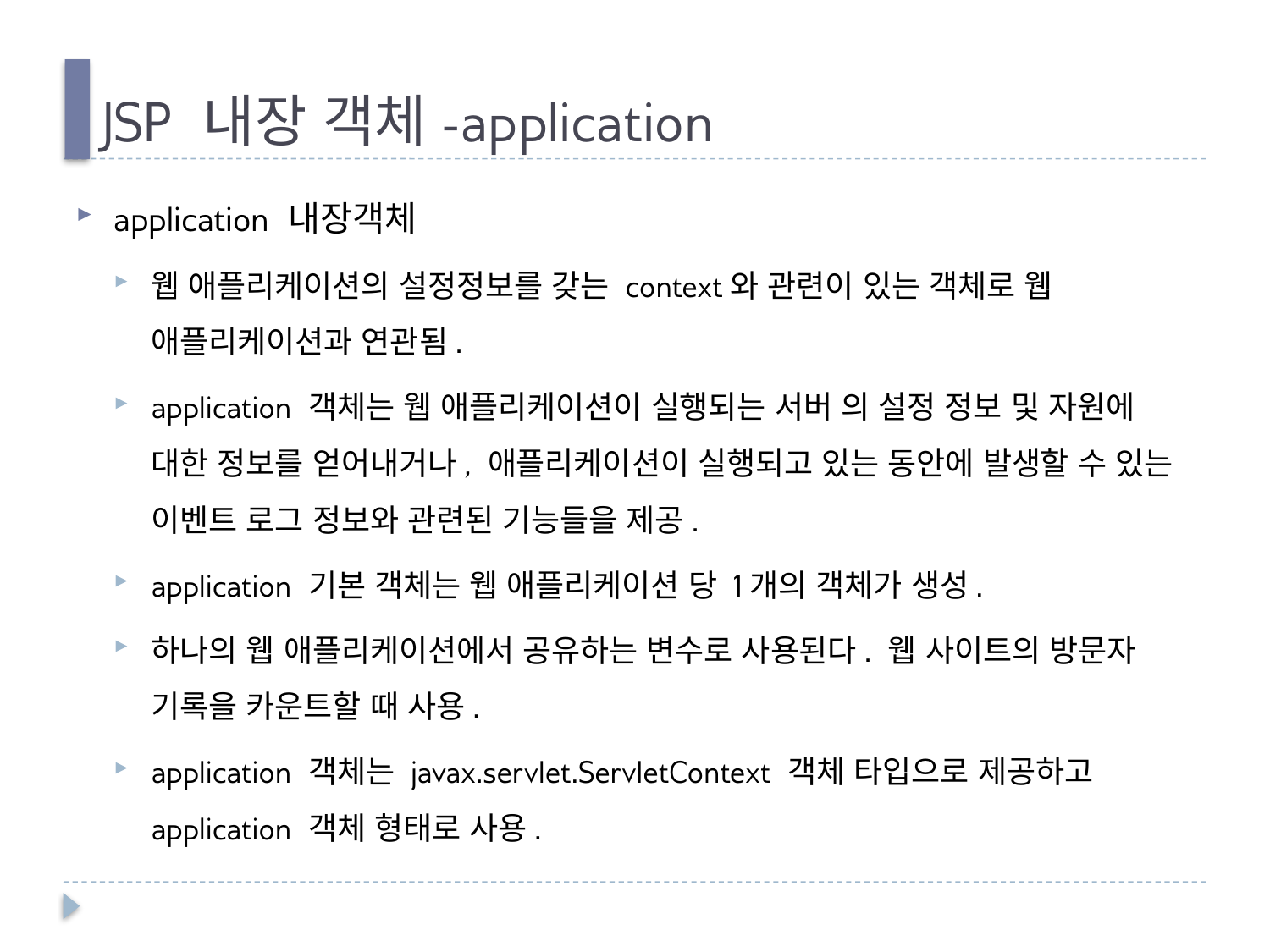

# JSP 내장 객체-application
application 내장객체
웹 애플리케이션의 설정정보를 갖는 context와 관련이 있는 객체로 웹 애플리케이션과 연관됨.
application 객체는 웹 애플리케이션이 실행되는 서버 의 설정 정보 및 자원에 대한 정보를 얻어내거나, 애플리케이션이 실행되고 있는 동안에 발생할 수 있는 이벤트 로그 정보와 관련된 기능들을 제공.
application 기본 객체는 웹 애플리케이션 당 1개의 객체가 생성.
하나의 웹 애플리케이션에서 공유하는 변수로 사용된다. 웹 사이트의 방문자 기록을 카운트할 때 사용.
application 객체는 javax.servlet.ServletContext 객체 타입으로 제공하고 application 객체 형태로 사용.